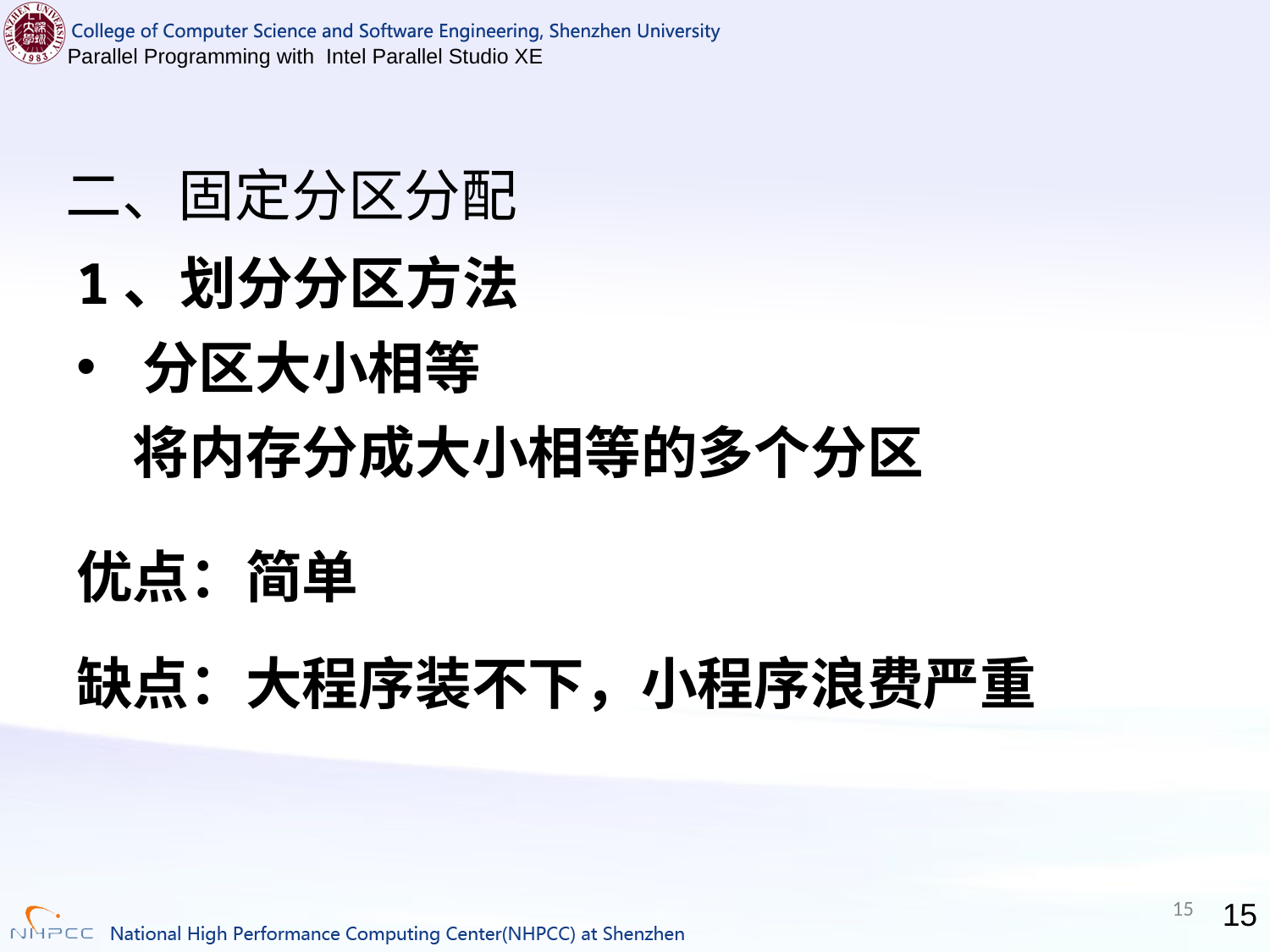

# 二、固定分区分配
1、划分分区方法
分区大小相等
　将内存分成大小相等的多个分区
优点：简单
缺点：大程序装不下，小程序浪费严重
15
15